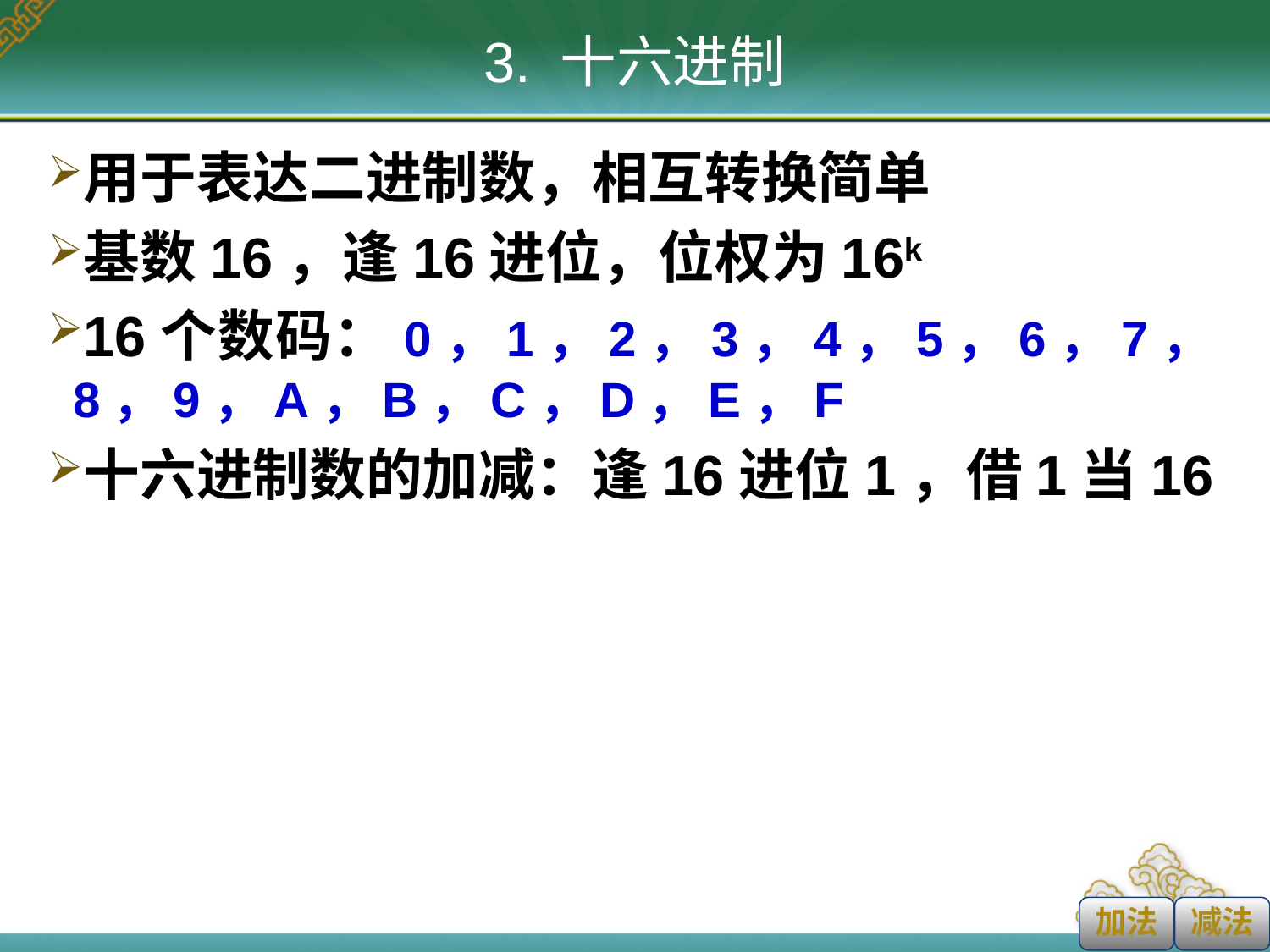

# 3. 十六进制
用于表达二进制数，相互转换简单
基数16，逢16进位，位权为16k
16个数码：0，1，2，3，4，5，6，7，8，9，A，B，C，D，E，F
十六进制数的加减：逢16进位1，借1当16
加法
减法